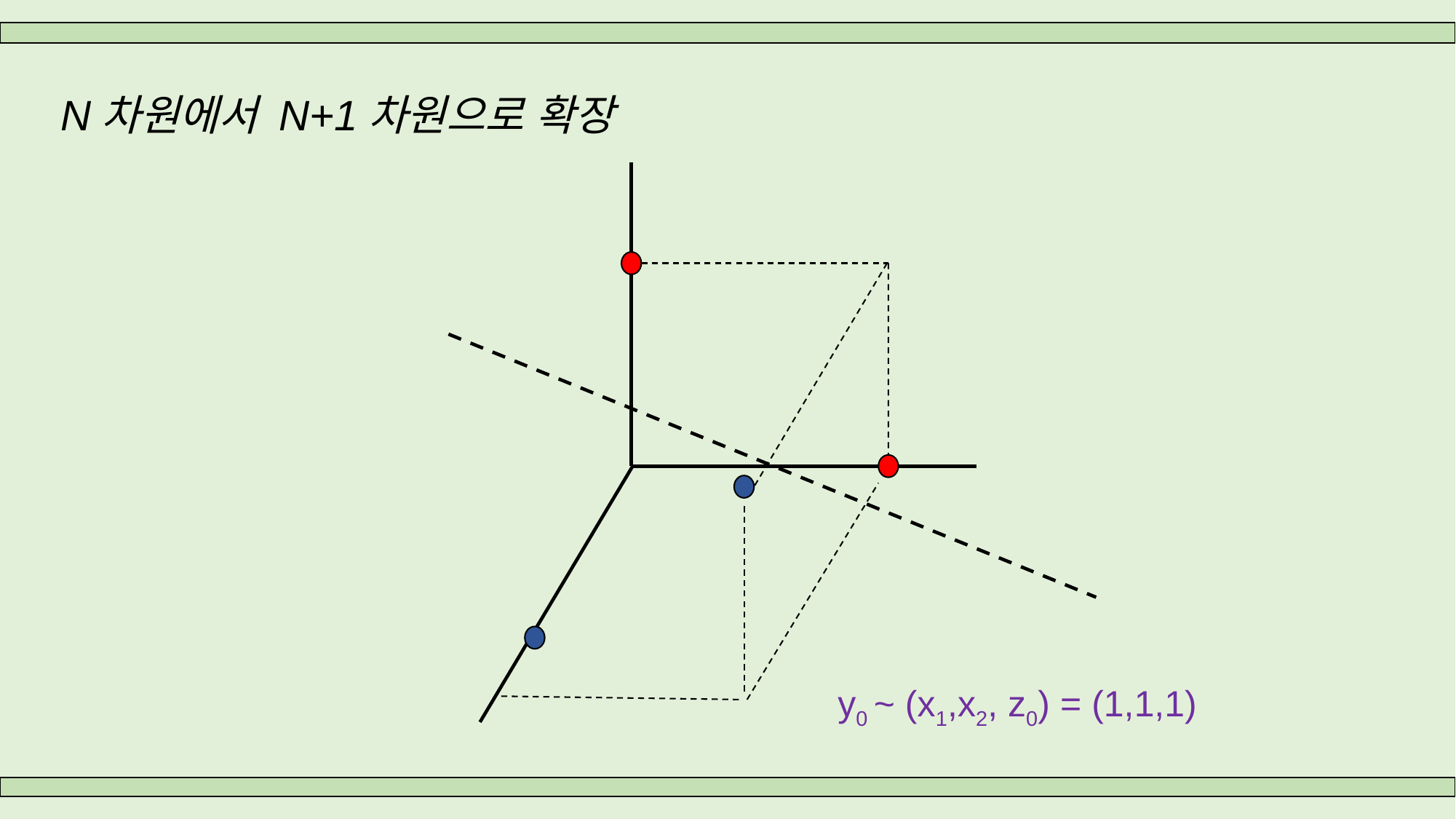

N차원에서 N+1차원으로 확장

y0 ~ (x1,x2, z0) = (1,1,1)